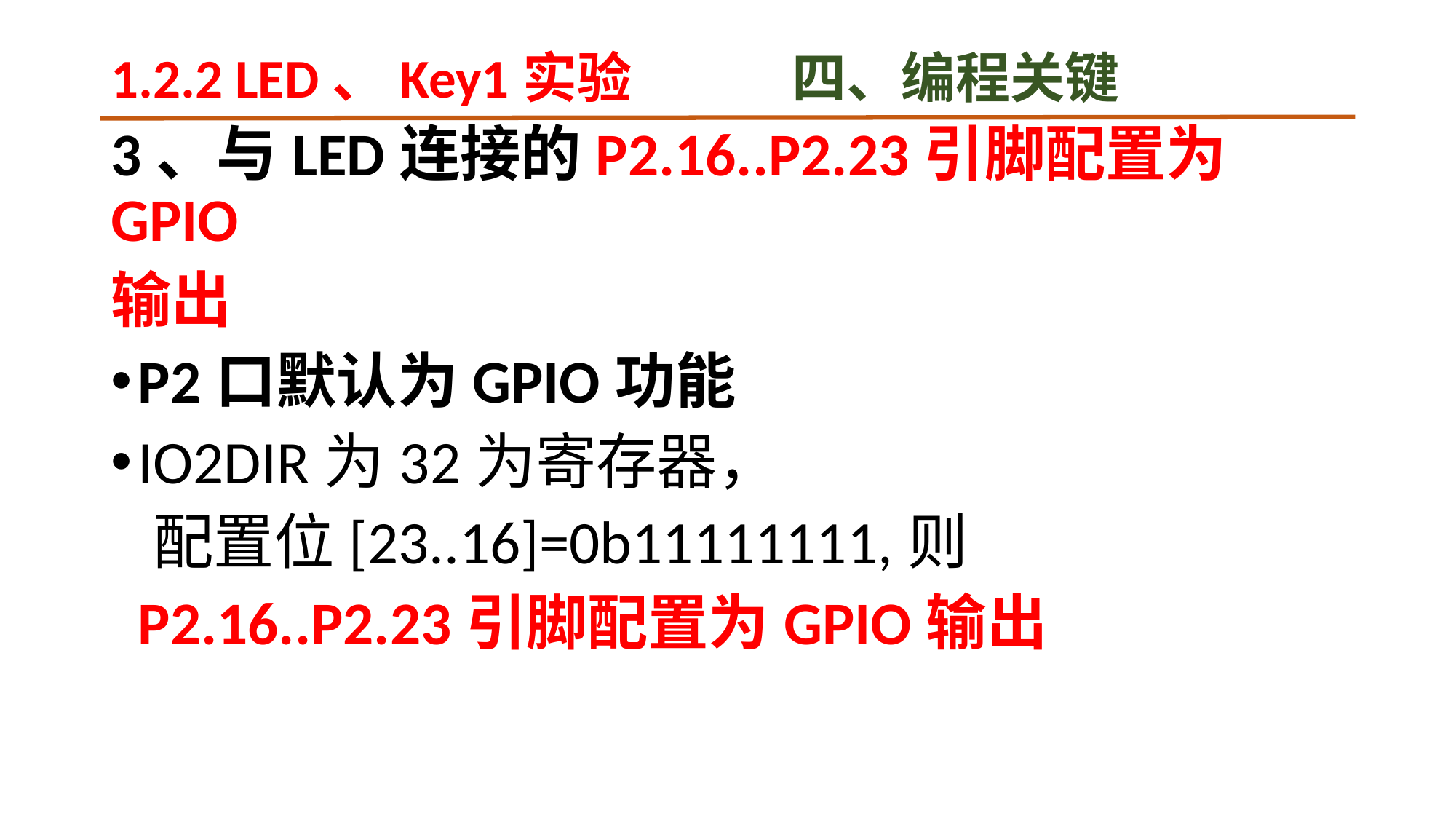

# 1.2.2 LED、Key1实验             四、编程关键
3、与LED连接的P2.16..P2.23引脚配置为GPIO
输出
P2口默认为GPIO功能
IO2DIR为32为寄存器，
  配置位[23..16]=0b11111111,则
  P2.16..P2.23引脚配置为GPIO输出